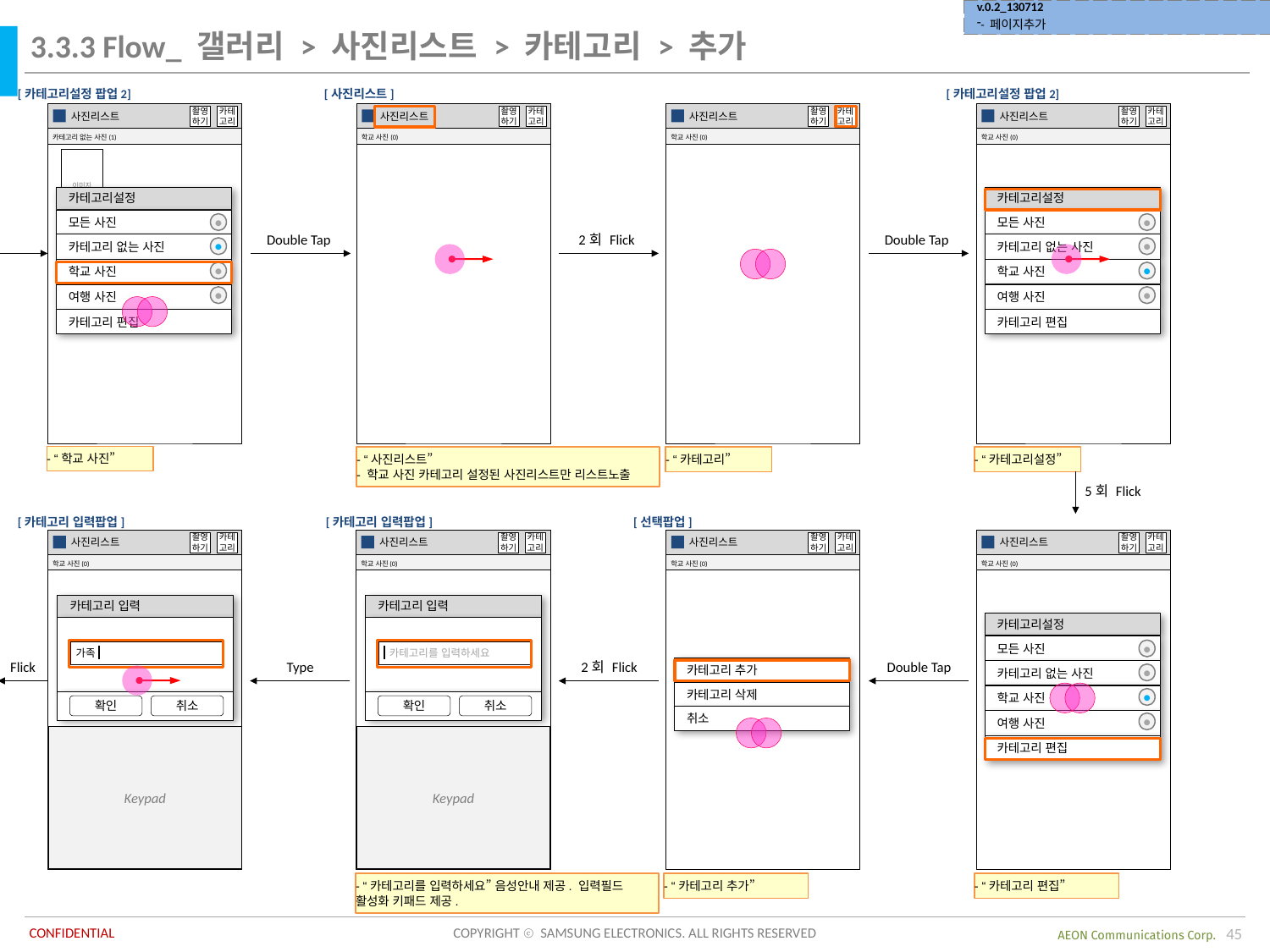

| v.0.2\_130712 - 페이지추가 |
| --- |
3.3.3 Flow_ 갤러리 > 사진리스트 > 카테고리 > 추가
[카테고리설정 팝업2]
[사진리스트]
[카테고리설정 팝업2]

         사진리스트
촬영
하기
카테
고리

카테고리 없는 사진(1)
_이미지_
_사진명 텍스트_

         사진리스트
촬영
하기
카테
고리

학교 사진(0)

         사진리스트
촬영
하기
카테
고리

학교 사진(0)

         사진리스트
촬영
하기
카테
고리

학교 사진(0)

카테고리설정
모든 사진
카테고리 없는 사진
학교 사진
여행 사진
카테고리 편집
카테고리설정
모든 사진
카테고리 없는 사진
학교 사진
여행 사진
카테고리 편집

●
●
Double Tap
2회 Flick
Double Tap
●
●

●
●
●
●

- “학교 사진”
- “사진리스트”
- 학교 사진 카테고리 설정된 사진리스트만 리스트노출
- “카테고리”
- “카테고리설정”
5회 Flick
[카테고리 입력팝업]
[카테고리 입력팝업]
[선택팝업]

         사진리스트
촬영
하기
카테
고리

학교 사진(0)

         사진리스트
촬영
하기
카테
고리

학교 사진(0)

         사진리스트
촬영
하기
카테
고리

학교 사진(0)

         사진리스트
촬영
하기
카테
고리

학교 사진(0)
카테고리 입력

가족

확인
취소
카테고리 입력

 카테고리를 입력하세요

확인
취소
카테고리설정
모든 사진
카테고리 없는 사진
학교 사진
여행 사진
카테고리 편집
●

Flick
Type
2회 Flick
Double Tap
카테고리 추가
카테고리 삭제
취소

●

●
●

Keypad
Keypad

- “카테고리를 입력하세요” 음성안내 제공. 입력필드 활성화 키패드 제공.
- “카테고리 추가”
- “카테고리 편집”
45